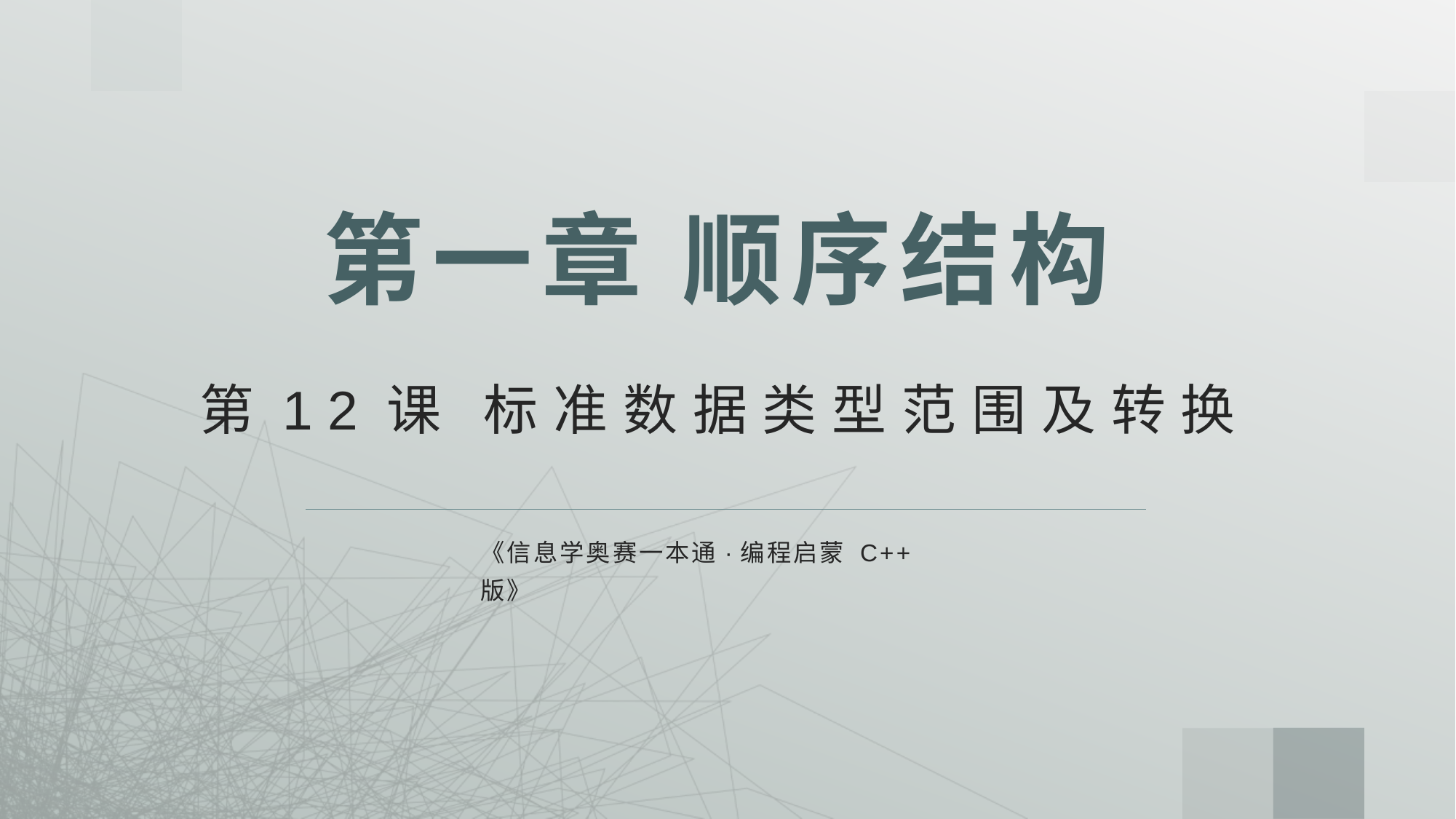

# 第一章 顺序结构
第12课 标准数据类型范围及转换
《信息学奥赛一本通·编程启蒙 C++版》